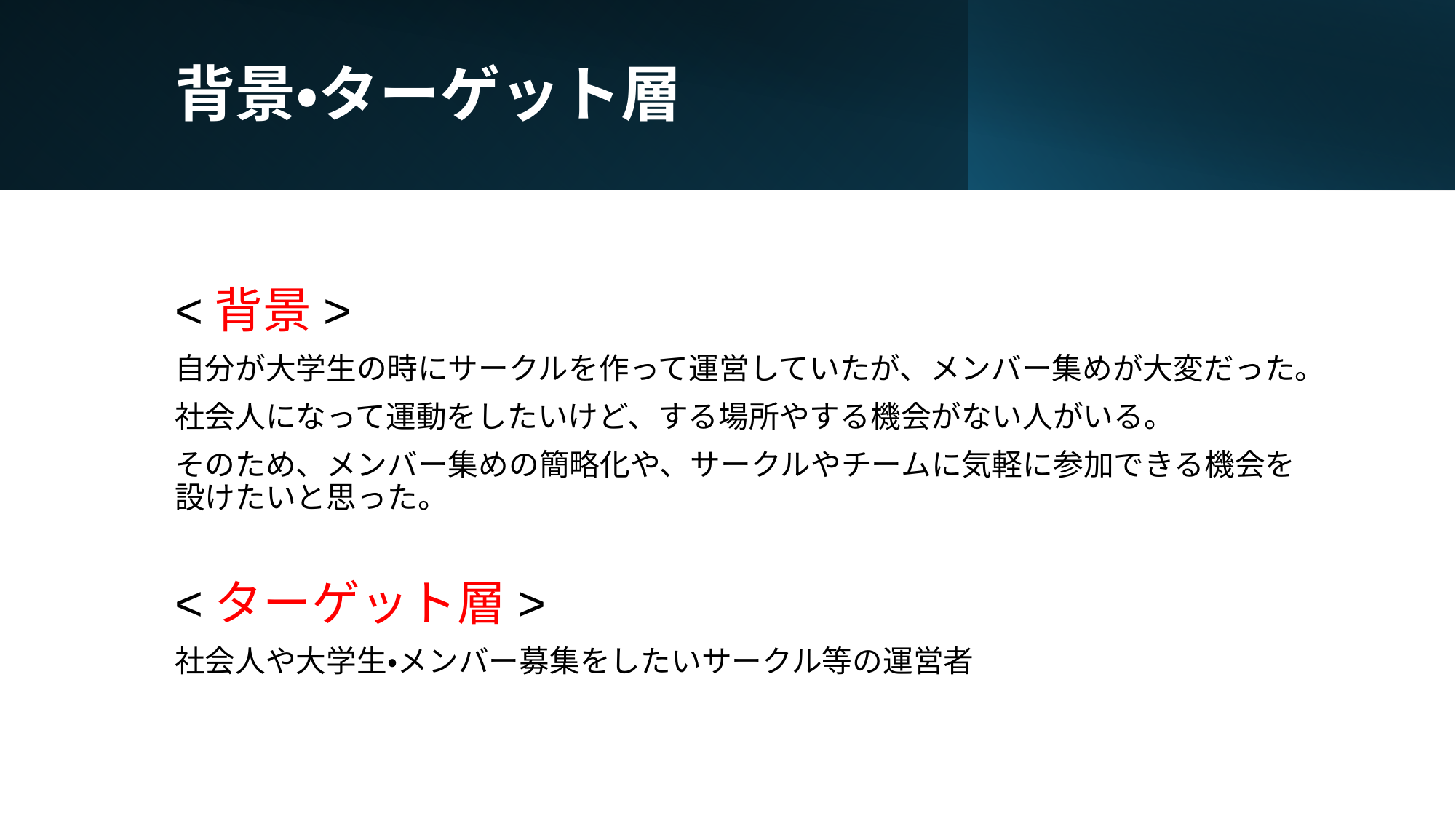

# 背景・ターゲット層
<背景>
自分が大学生の時にサークルを作って運営していたが、メンバー集めが大変だった。
社会人になって運動をしたいけど、する場所やする機会がない人がいる。
そのため、メンバー集めの簡略化や、サークルやチームに気軽に参加できる機会を設けたいと思った。

<ターゲット層>
社会人や大学生・メンバー募集をしたいサークル等の運営者